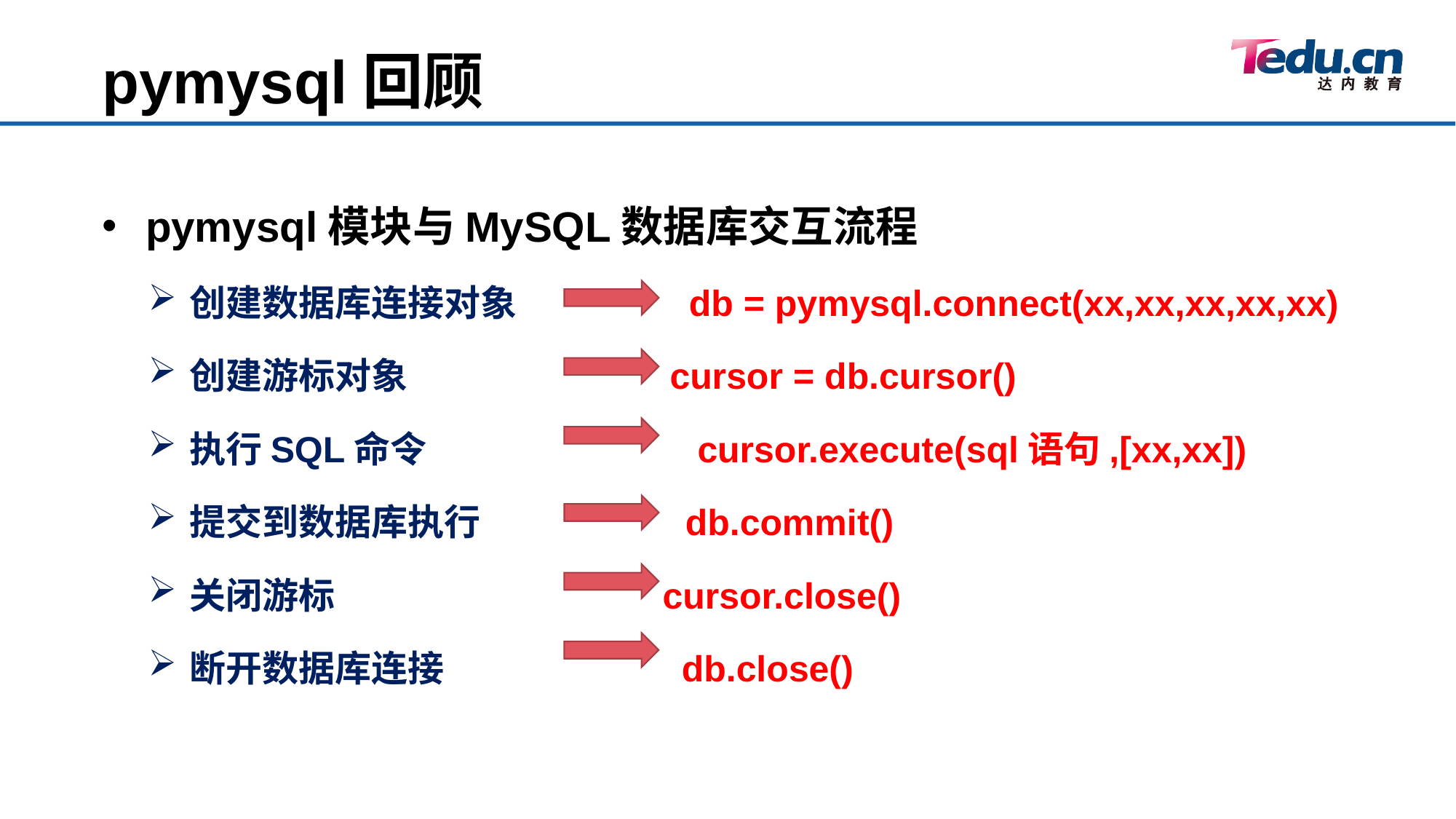

pymysql回顾
pymysql模块与MySQL数据库交互流程
创建数据库连接对象                    db = pymysql.connect(xx,xx,xx,xx,xx)
创建游标对象                               cursor = db.cursor()
执行SQL命令                                cursor.execute(sql语句,[xx,xx])
提交到数据库执行                        db.commit()
关闭游标                                       cursor.close()
断开数据库连接                            db.close()